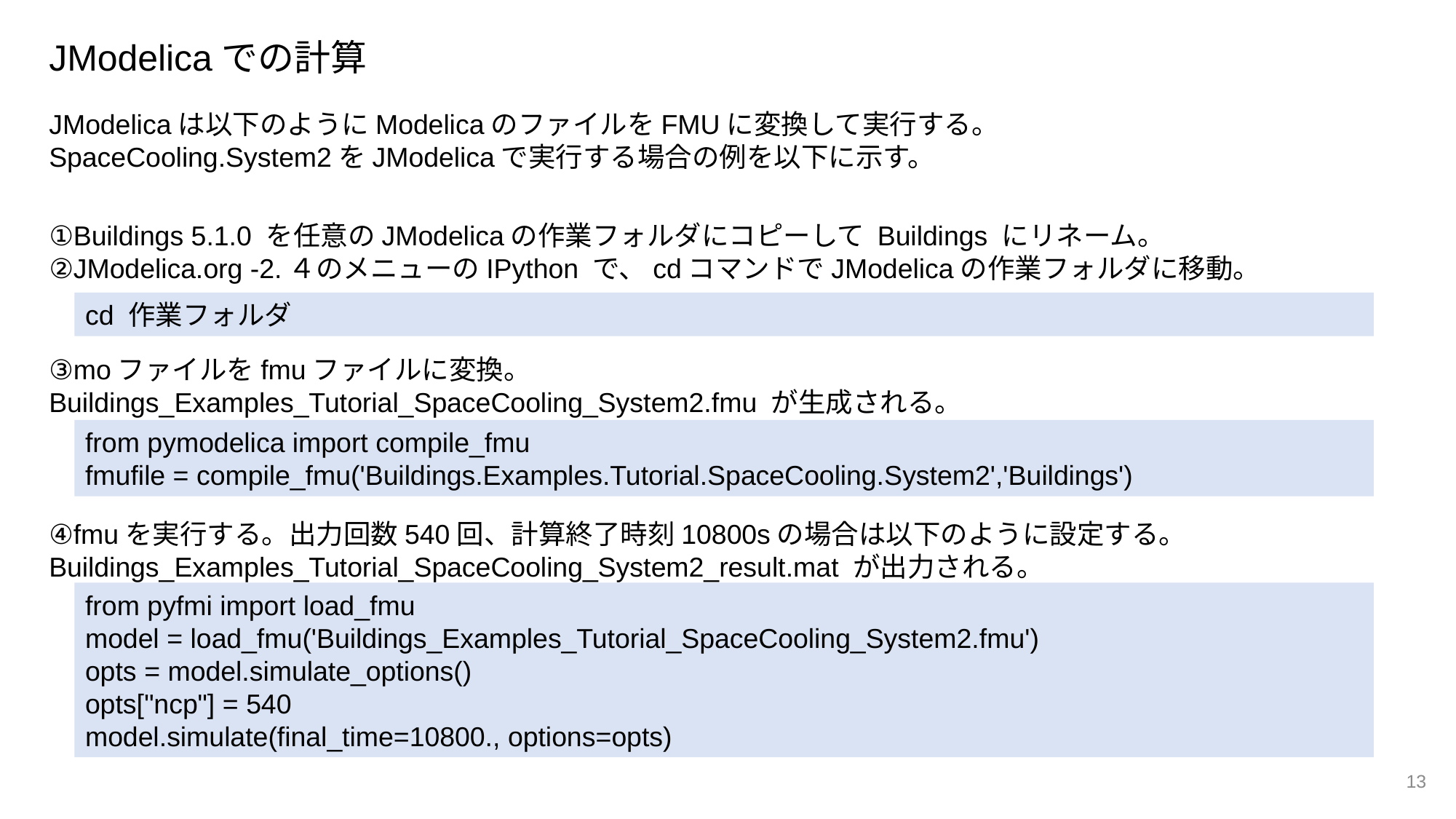

JModelicaでの計算
JModelicaは以下のようにModelicaのファイルをFMUに変換して実行する。
SpaceCooling.System2をJModelicaで実行する場合の例を以下に示す。
①Buildings 5.1.0 を任意のJModelicaの作業フォルダにコピーして Buildings にリネーム。
②JModelica.org -2.４のメニューのIPython で、cdコマンドでJModelicaの作業フォルダに移動。
cd 作業フォルダ
③moファイルをfmuファイルに変換。
Buildings_Examples_Tutorial_SpaceCooling_System2.fmu が生成される。
from pymodelica import compile_fmu
fmufile = compile_fmu('Buildings.Examples.Tutorial.SpaceCooling.System2','Buildings')
④fmuを実行する。出力回数540回、計算終了時刻10800sの場合は以下のように設定する。
Buildings_Examples_Tutorial_SpaceCooling_System2_result.mat が出力される。
from pyfmi import load_fmu
model = load_fmu('Buildings_Examples_Tutorial_SpaceCooling_System2.fmu')
opts = model.simulate_options()
opts["ncp"] = 540
model.simulate(final_time=10800., options=opts)
13